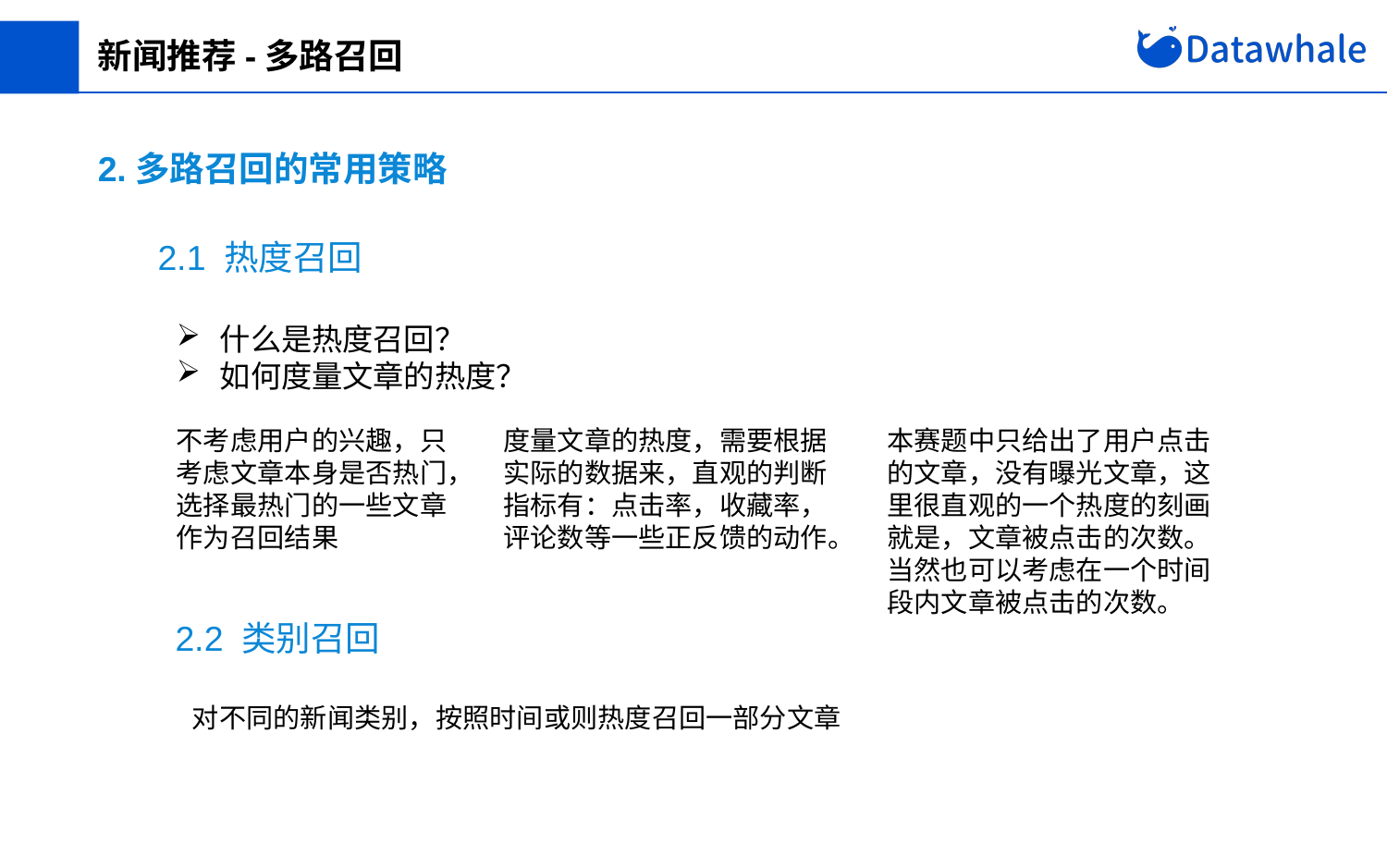

新闻推荐-多路召回
2.多路召回的常用策略
2.1 热度召回
什么是热度召回？
如何度量文章的热度？
不考虑用户的兴趣，只考虑文章本身是否热门，选择最热门的一些文章作为召回结果
度量文章的热度，需要根据实际的数据来，直观的判断指标有：点击率，收藏率，评论数等一些正反馈的动作。
本赛题中只给出了用户点击的文章，没有曝光文章，这里很直观的一个热度的刻画就是，文章被点击的次数。当然也可以考虑在一个时间段内文章被点击的次数。
2.2 类别召回
对不同的新闻类别，按照时间或则热度召回一部分文章